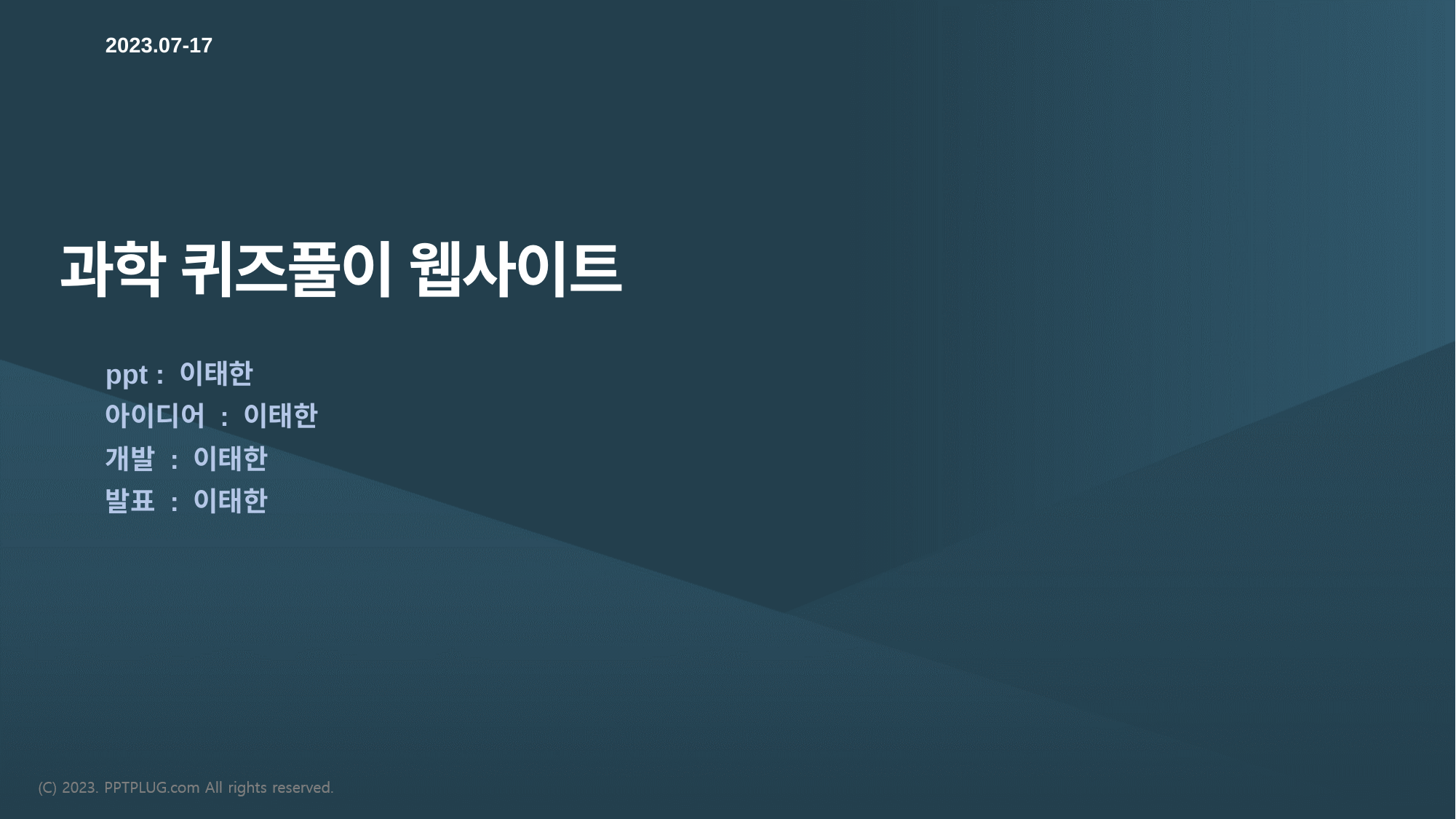

※ 디자인 변경이  안되는 부분은 [보기]- [슬라이드 마스터]에 들어가면 편집 가능합니다.
2023.07-17

과학 퀴즈풀이 웹사이트

ppt : 이태한
아이디어 : 이태한
개발 : 이태한
발표 : 이태한